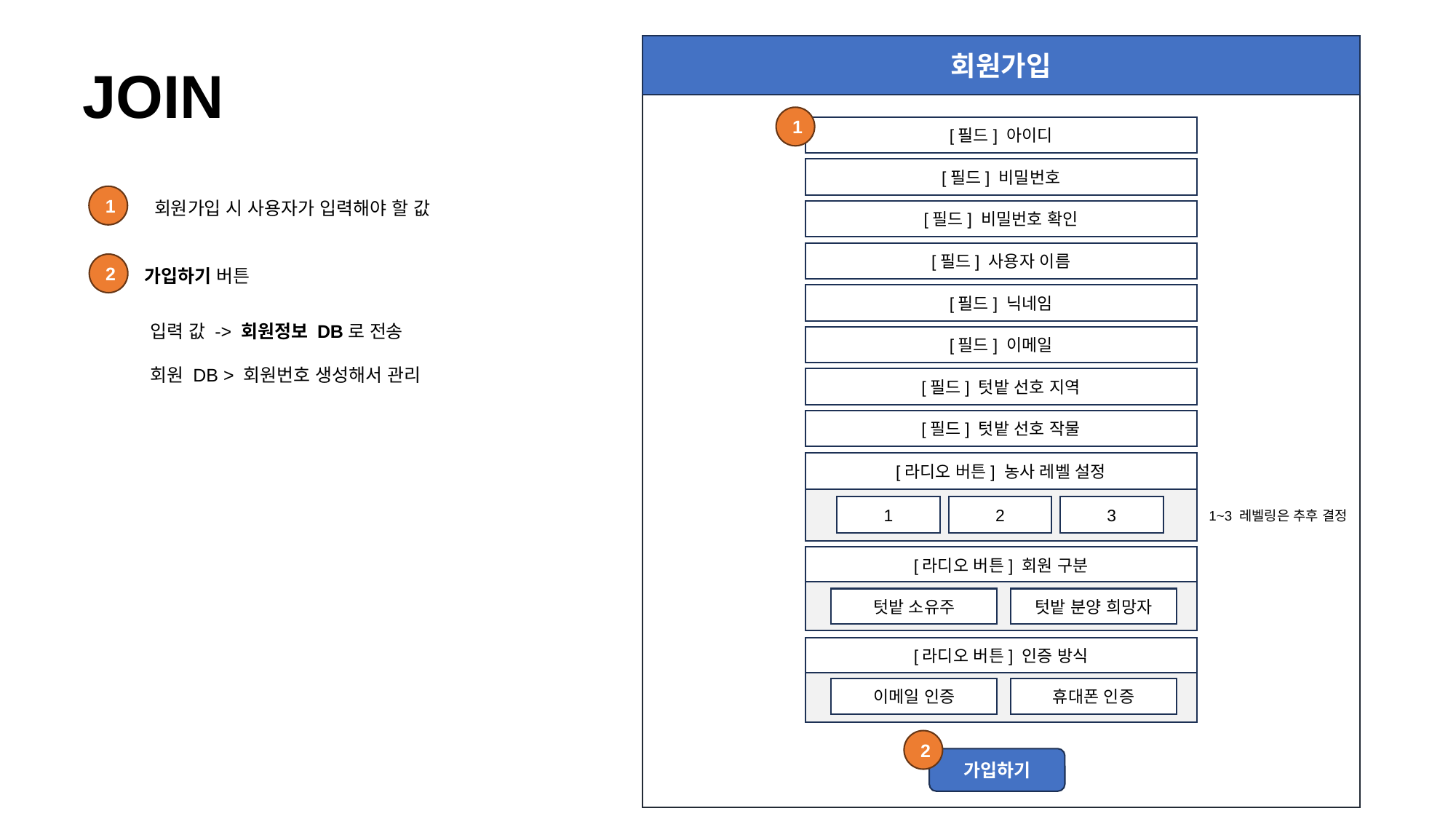

회원가입
JOIN

1
[필드] 아이디
[필드] 비밀번호
[필드] 비밀번호 확인
[필드] 사용자 이름
[필드] 닉네임
[필드] 이메일
[필드] 텃밭 선호 지역
[필드] 텃밭 선호 작물
[라디오 버튼] 농사 레벨 설정

1
2
3
1~3 레벨링은 추후 결정
[라디오 버튼] 인증 방식

이메일 인증
휴대폰 인증
1
회원가입 시 사용자가 입력해야 할 값
2
가입하기 버튼
입력 값 -> 회원정보 DB로 전송
회원 DB > 회원번호 생성해서 관리
[라디오 버튼] 회원 구분

텃밭 소유주
텃밭 분양 희망자
2
가입하기